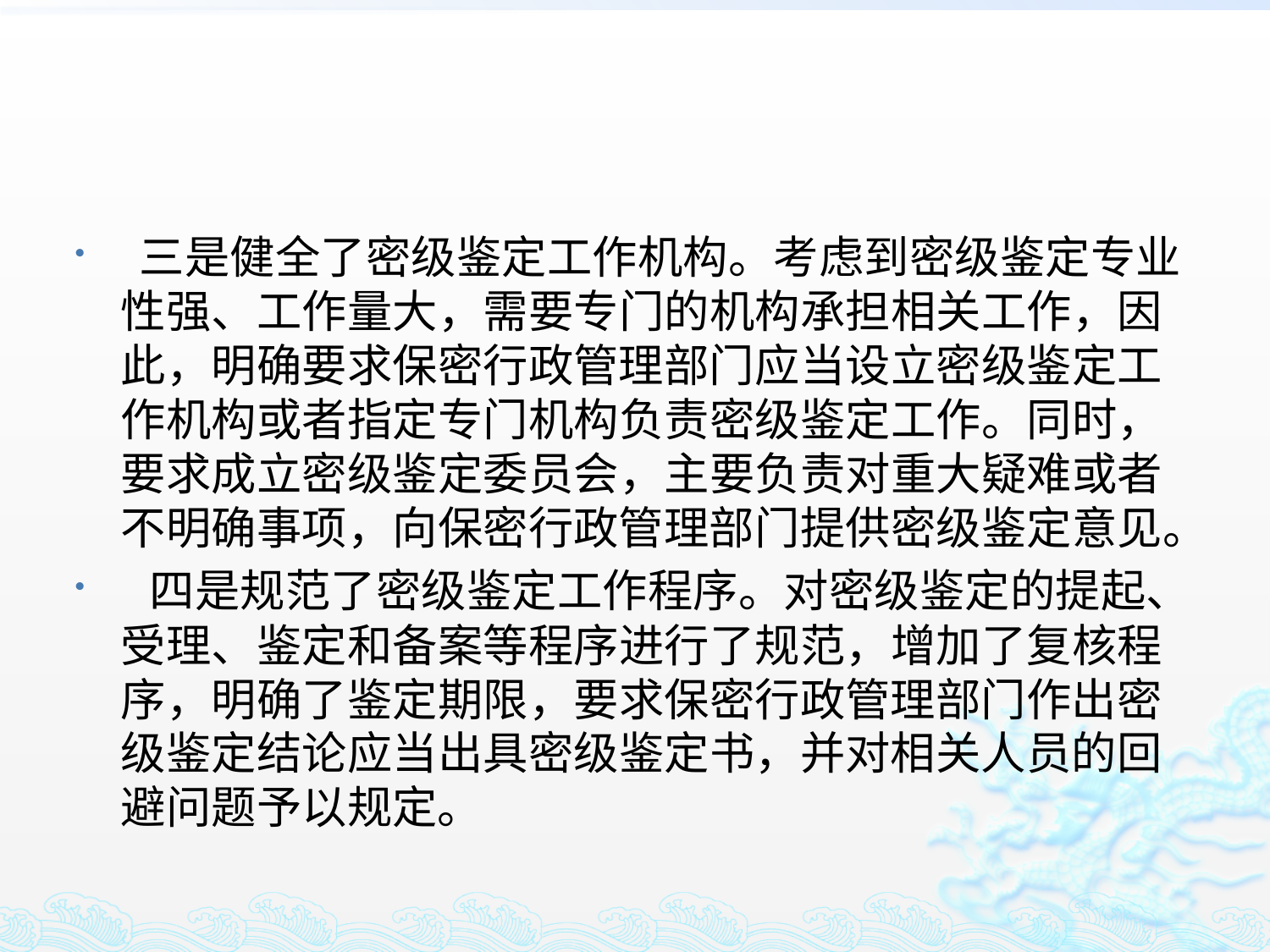

#
 三是健全了密级鉴定工作机构。考虑到密级鉴定专业性强、工作量大，需要专门的机构承担相关工作，因此，明确要求保密行政管理部门应当设立密级鉴定工作机构或者指定专门机构负责密级鉴定工作。同时，要求成立密级鉴定委员会，主要负责对重大疑难或者不明确事项，向保密行政管理部门提供密级鉴定意见。
  四是规范了密级鉴定工作程序。对密级鉴定的提起、受理、鉴定和备案等程序进行了规范，增加了复核程序，明确了鉴定期限，要求保密行政管理部门作出密级鉴定结论应当出具密级鉴定书，并对相关人员的回避问题予以规定。